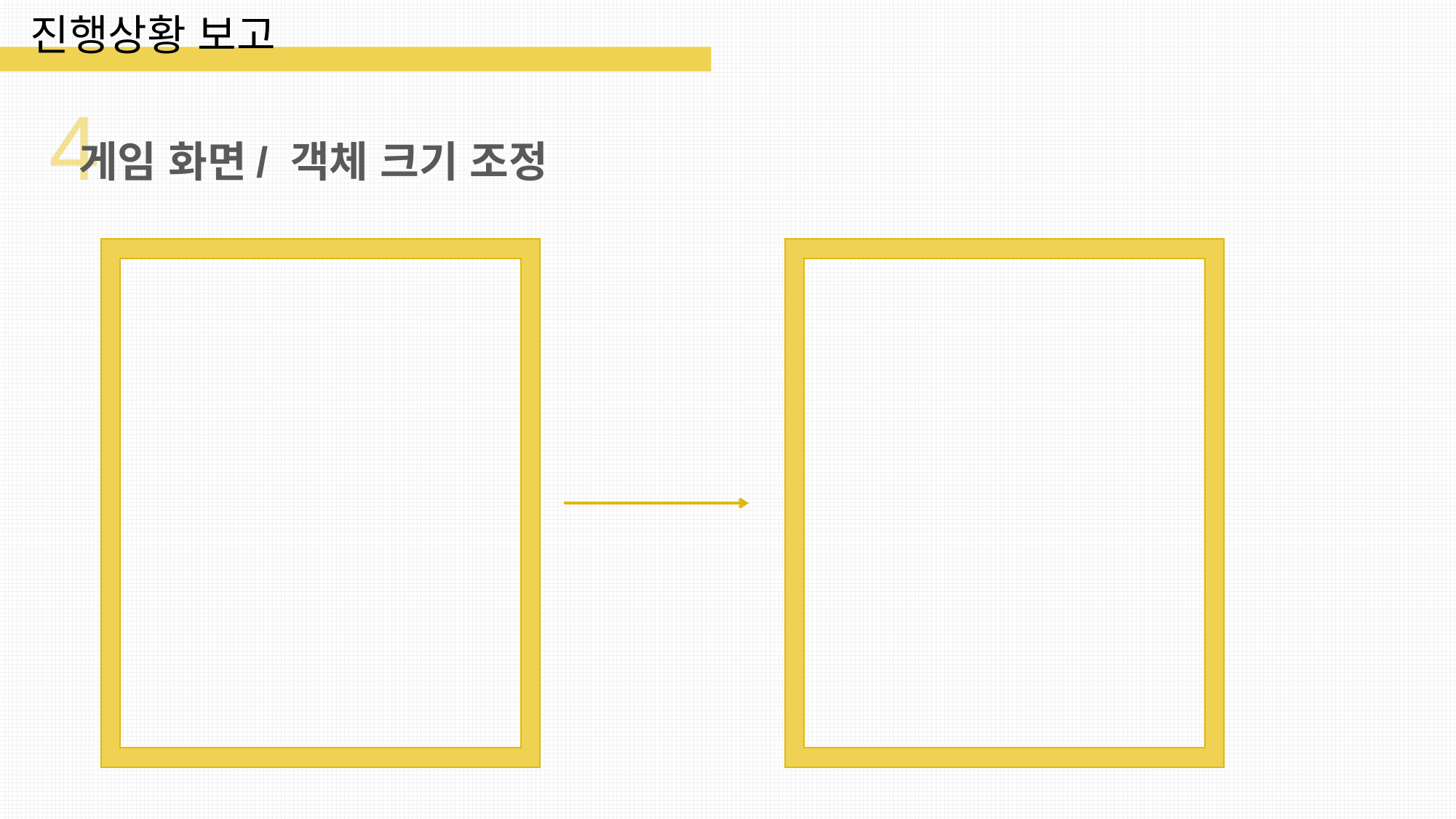

진행상황 보고

4
게임 화면/ 객체 크기 조정